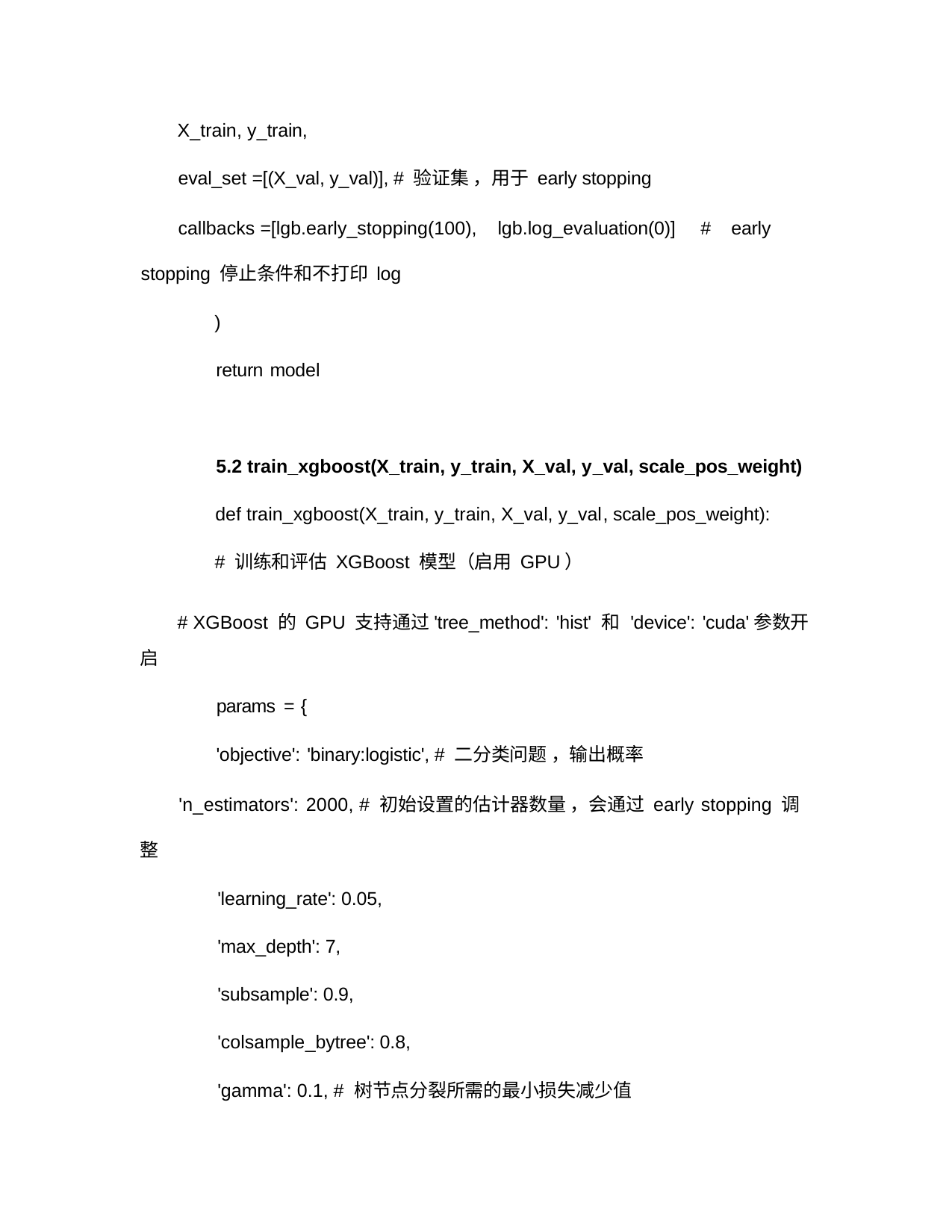

X_train, y_train,
eval_set =[(X_val, y_val)], # 验证集 ，用于 early stopping
callbacks =[lgb.early_stopping(100),    lgb.log_evaluation(0)]     #    early  stopping 停止条件和不打印 log
)
return model

5.2 train_xgboost(X_train, y_train, X_val, y_val, scale_pos_weight)
def train_xgboost(X_train, y_train, X_val, y_val, scale_pos_weight):
# 训练和评估 XGBoost 模型（启用 GPU）
# XGBoost 的 GPU 支持通过'tree_method': 'hist' 和 'device': 'cuda'参数开  启
params = {
'objective': 'binary:logistic', # 二分类问题 ，输出概率
'n_estimators': 2000, # 初始设置的估计器数量 ，会通过 early stopping 调  整

'learning_rate': 0.05,
'max_depth': 7,
'subsample': 0.9,
'colsample_bytree': 0.8,

'gamma': 0.1, # 树节点分裂所需的最小损失减少值